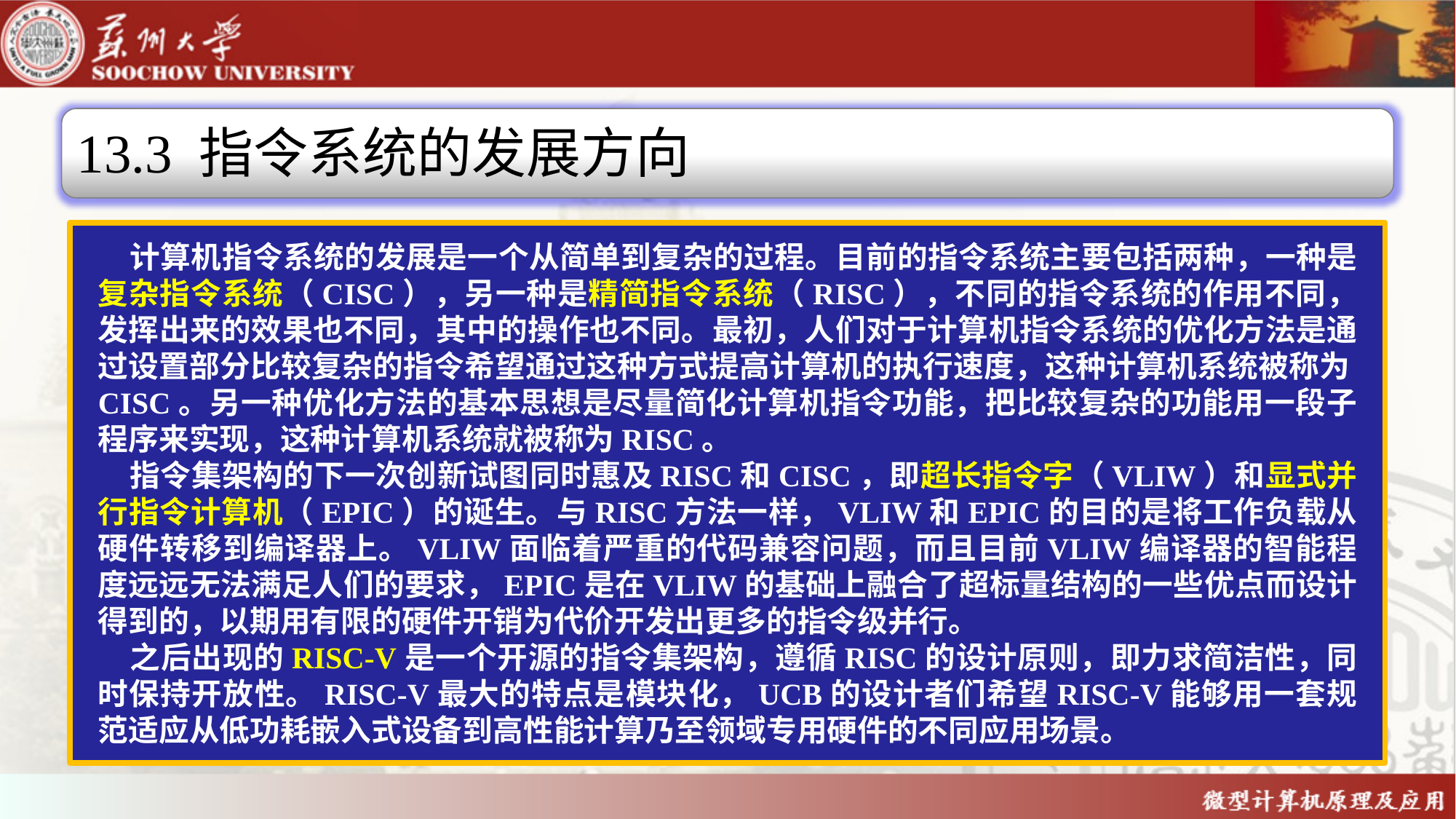

13.3 指令系统的发展方向
计算机指令系统的发展是一个从简单到复杂的过程。目前的指令系统主要包括两种，一种是复杂指令系统（CISC），另一种是精简指令系统（RISC），不同的指令系统的作用不同，发挥出来的效果也不同，其中的操作也不同。最初，人们对于计算机指令系统的优化方法是通过设置部分比较复杂的指令希望通过这种方式提高计算机的执行速度，这种计算机系统被称为CISC。另一种优化方法的基本思想是尽量简化计算机指令功能，把比较复杂的功能用一段子程序来实现，这种计算机系统就被称为RISC。
指令集架构的下一次创新试图同时惠及RISC和CISC，即超长指令字（VLIW）和显式并行指令计算机（EPIC）的诞生。与RISC方法一样，VLIW和EPIC的目的是将工作负载从硬件转移到编译器上。VLIW面临着严重的代码兼容问题，而且目前VLIW编译器的智能程度远远无法满足人们的要求，EPIC是在VLIW的基础上融合了超标量结构的一些优点而设计得到的，以期用有限的硬件开销为代价开发出更多的指令级并行。
之后出现的RISC-V是一个开源的指令集架构，遵循RISC的设计原则，即力求简洁性，同时保持开放性。RISC-V最大的特点是模块化，UCB的设计者们希望RISC-V能够用一套规范适应从低功耗嵌入式设备到高性能计算乃至领域专用硬件的不同应用场景。